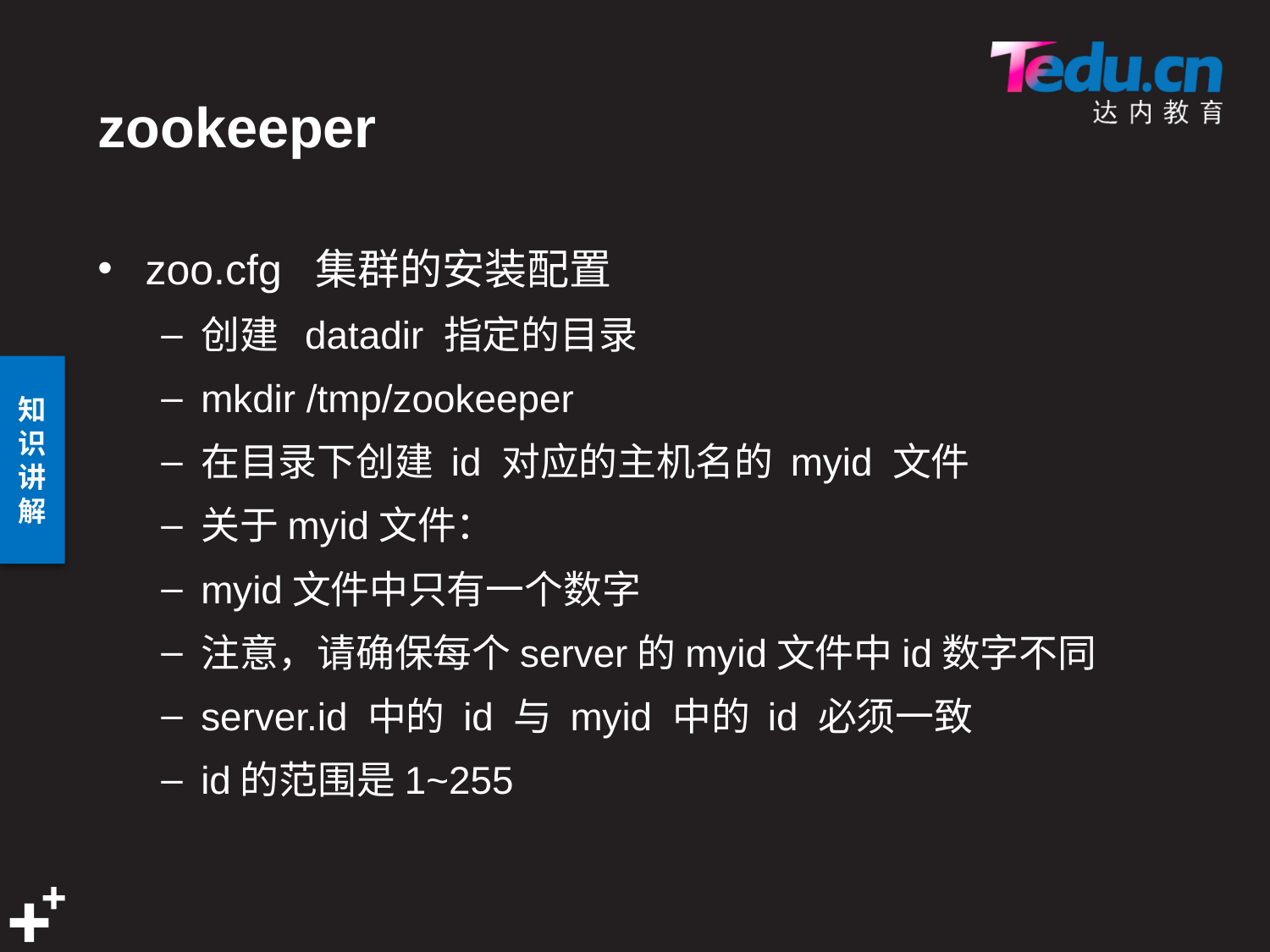

# zookeeper
zoo.cfg  集群的安装配置
创建  datadir 指定的目录
mkdir /tmp/zookeeper
在目录下创建 id 对应的主机名的 myid 文件
关于myid文件：
myid文件中只有一个数字
注意，请确保每个server的myid文件中id数字不同
server.id 中的 id 与 myid 中的 id 必须一致
id的范围是1~255